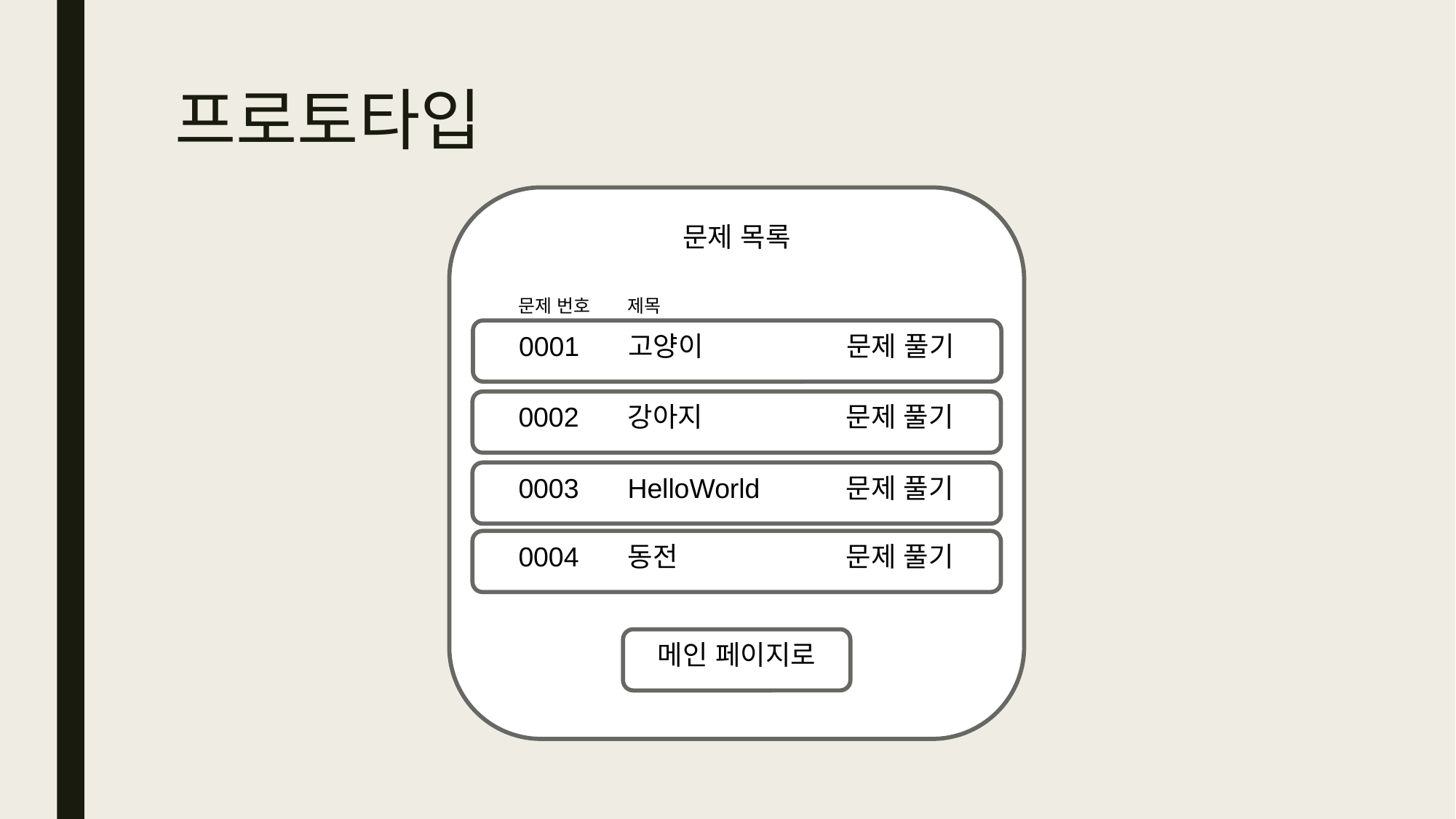

# 프로토타입
문제 목록

문제 번호 	제목

0001	고양이		문제 풀기
0002	강아지		문제 풀기
0003	HelloWorld	문제 풀기
0004	동전		문제 풀기
메인 페이지로